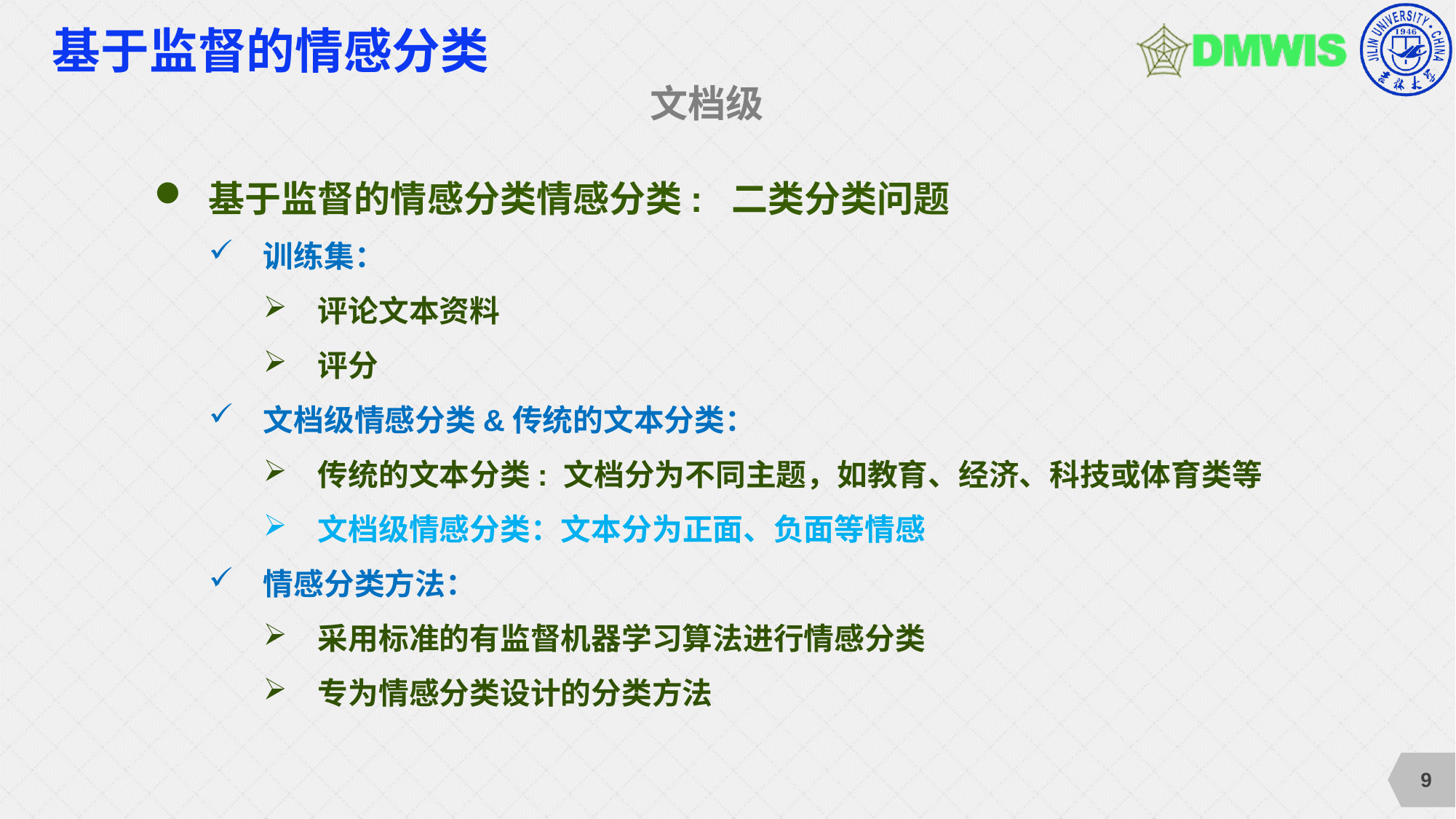

# 基于监督的情感分类
文档级
基于监督的情感分类情感分类:  二类分类问题
训练集：
评论文本资料
评分
文档级情感分类&传统的文本分类：
传统的文本分类: 文档分为不同主题，如教育、经济、科技或体育类等
文档级情感分类：文本分为正面、负面等情感
情感分类方法：
采用标准的有监督机器学习算法进行情感分类
专为情感分类设计的分类方法
9